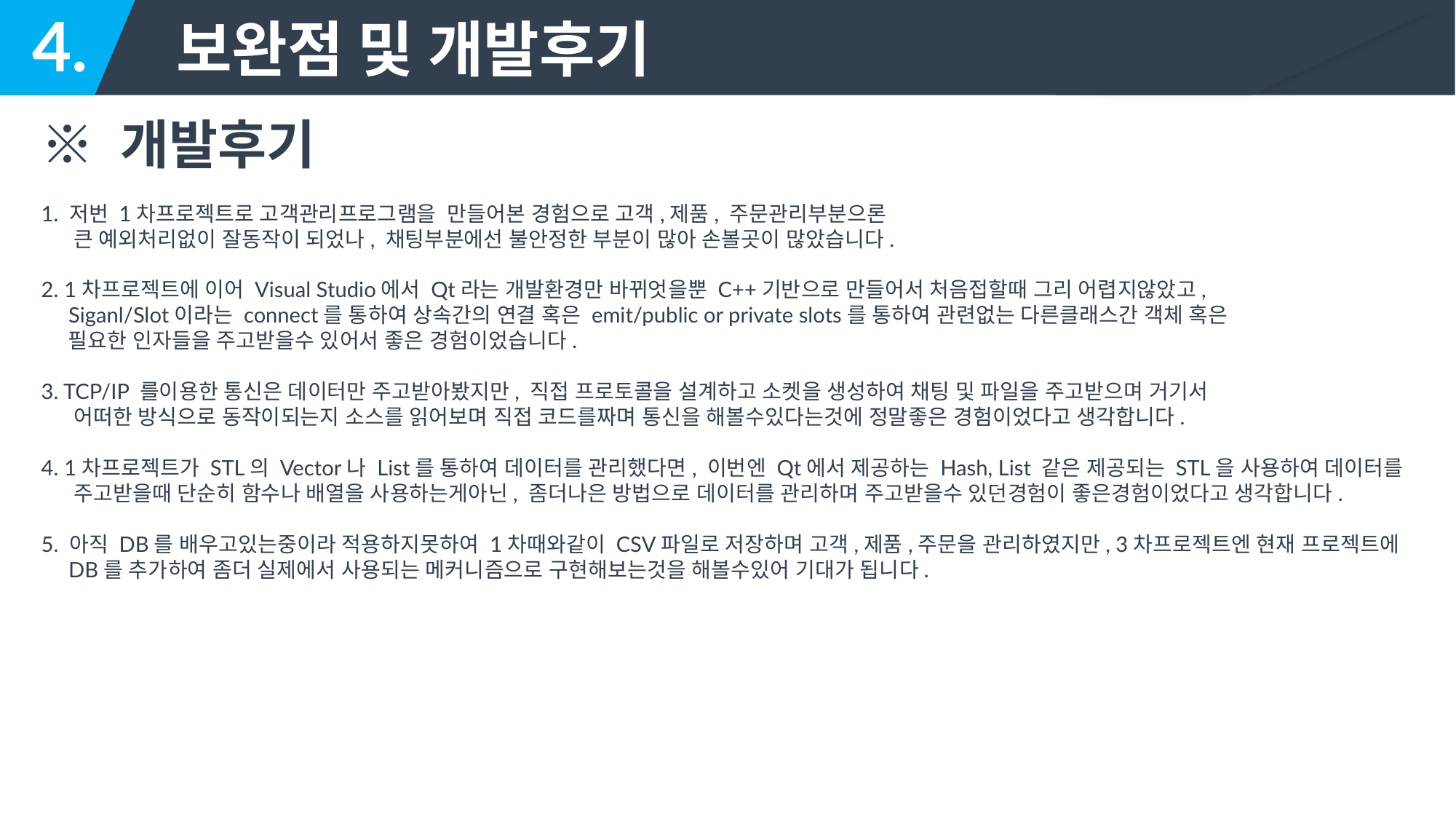

4.     보완점 및 개발후기
※ 개발후기

1. 저번 1차프로젝트로 고객관리프로그램을  만들어본 경험으로 고객,제품, 주문관리부분으론
     큰 예외처리없이 잘동작이 되었나, 채팅부분에선 불안정한 부분이 많아 손볼곳이 많았습니다.

2. 1차프로젝트에 이어 Visual Studio에서 Qt라는 개발환경만 바뀌엇을뿐 C++기반으로 만들어서 처음접할때 그리 어렵지않았고,
     Siganl/Slot이라는 connect를 통하여 상속간의 연결 혹은 emit/public or private slots를 통하여 관련없는 다른클래스간 객체 혹은
    필요한 인자들을 주고받을수 있어서 좋은 경험이었습니다.

3. TCP/IP 를이용한 통신은 데이터만 주고받아봤지만, 직접 프로토콜을 설계하고 소켓을 생성하여 채팅 및 파일을 주고받으며 거기서
     어떠한 방식으로 동작이되는지 소스를 읽어보며 직접 코드를짜며 통신을 해볼수있다는것에 정말좋은 경험이었다고 생각합니다.

4. 1차프로젝트가 STL의 Vector나 List를 통하여 데이터를 관리했다면, 이번엔 Qt에서 제공하는 Hash, List 같은 제공되는 STL을 사용하여 데이터를
     주고받을때 단순히 함수나 배열을 사용하는게아닌, 좀더나은 방법으로 데이터를 관리하며 주고받을수 있던경험이 좋은경험이었다고 생각합니다.

5. 아직 DB를 배우고있는중이라 적용하지못하여 1차때와같이 CSV파일로 저장하며 고객,제품,주문을 관리하였지만, 3차프로젝트엔 현재 프로젝트에
     DB를 추가하여 좀더 실제에서 사용되는 메커니즘으로 구현해보는것을 해볼수있어 기대가 됩니다.